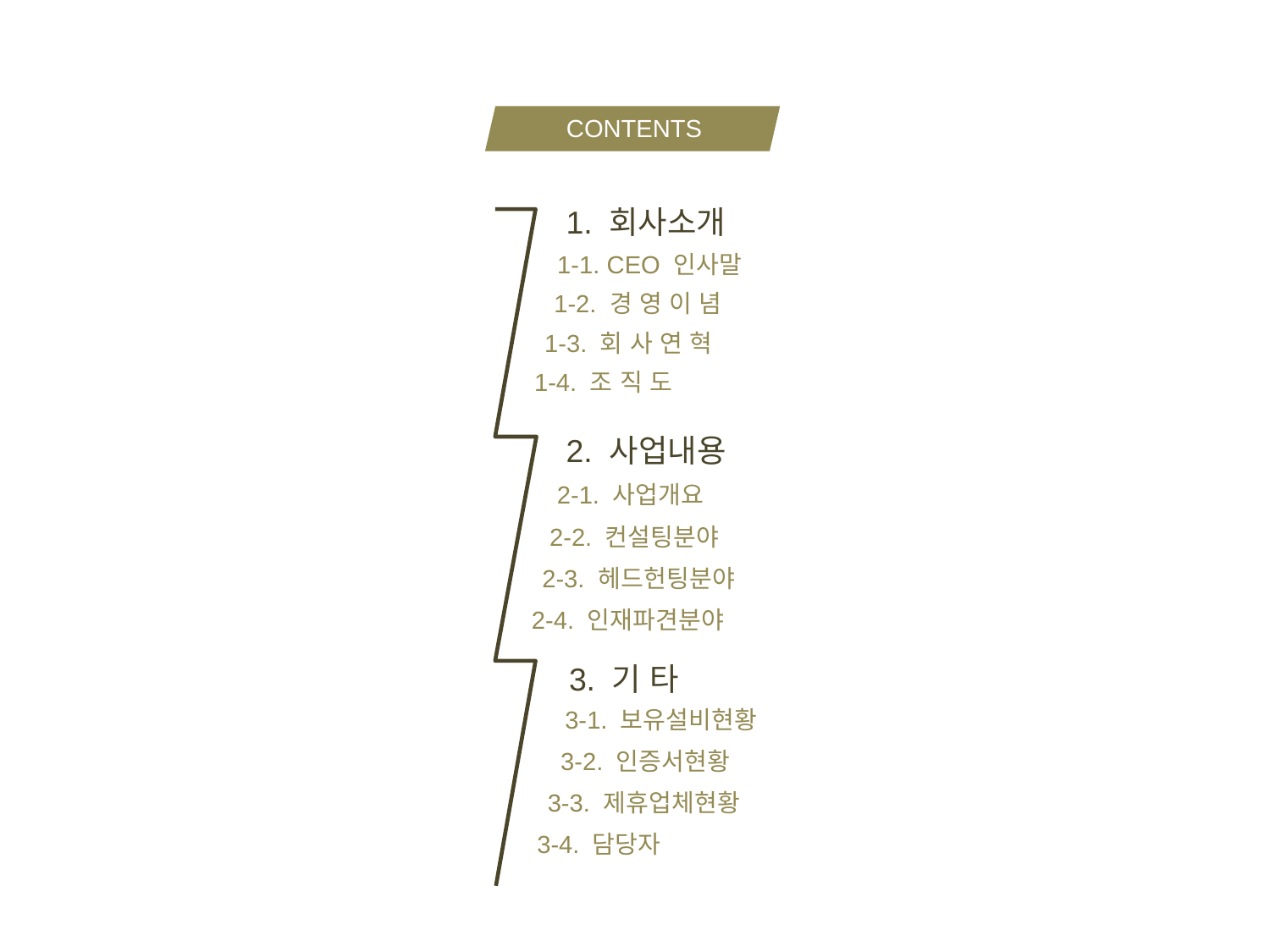

CONTENTS
1. 회사소개

1-1. CEO 인사말
1-2. 경 영 이 념
1-3. 회 사 연 혁
1-4. 조 직 도
2. 사업내용
2-1. 사업개요
2-2. 컨설팅분야
2-3. 헤드헌팅분야
2-4. 인재파견분야
3. 기 타
3-1. 보유설비현황
3-2. 인증서현황
3-3. 제휴업체현황
3-4. 담당자